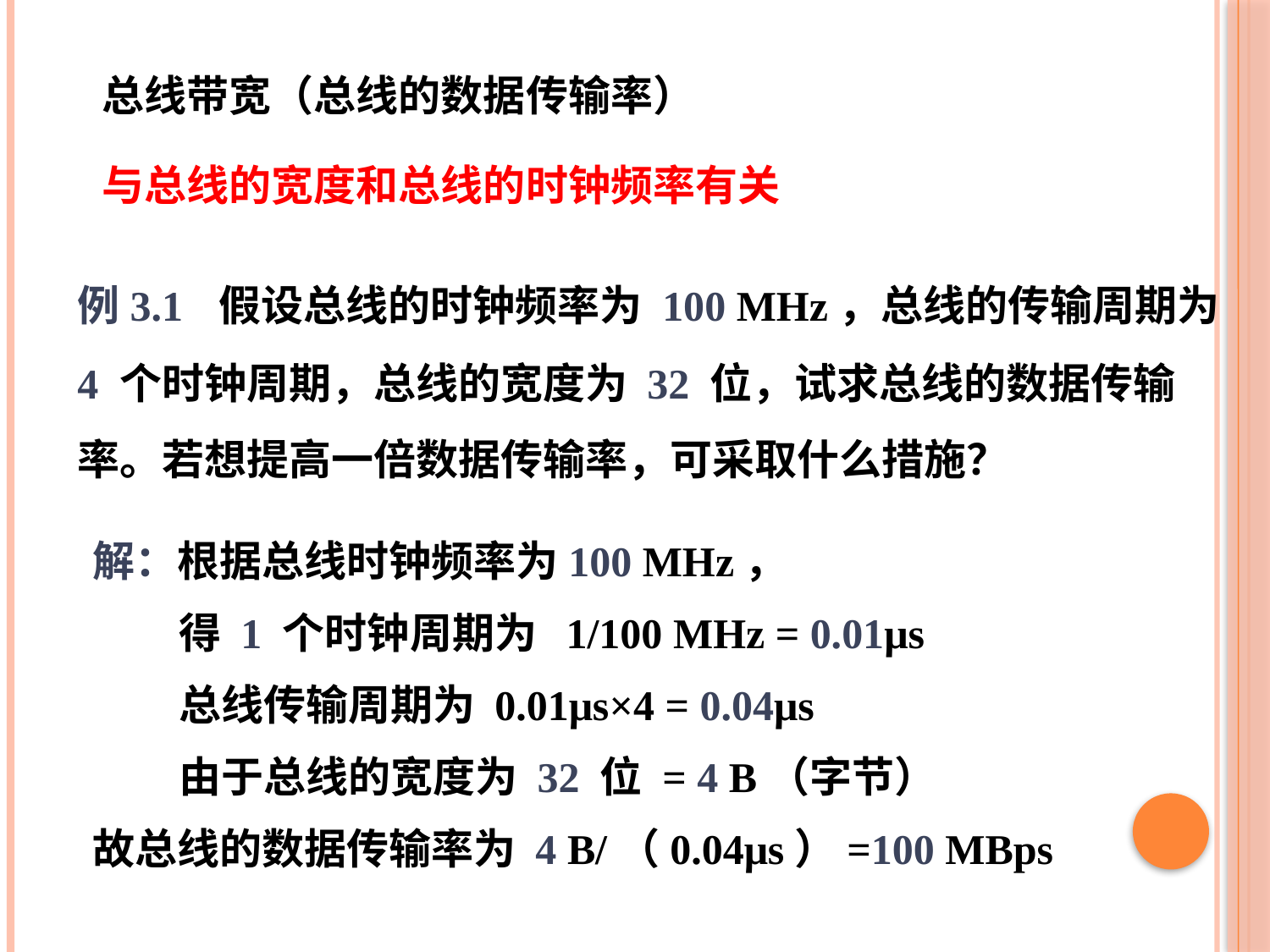

总线带宽（总线的数据传输率）
与总线的宽度和总线的时钟频率有关
例3.1  假设总线的时钟频率为 100 MHz，总线的传输周期为 4 个时钟周期，总线的宽度为 32 位，试求总线的数据传输率。若想提高一倍数据传输率，可采取什么措施？
解：根据总线时钟频率为100 MHz，
        得 1 个时钟周期为  1/100 MHz = 0.01μs
        总线传输周期为 0.01μs×4 = 0.04μs
        由于总线的宽度为 32 位 = 4 B（字节）
故总线的数据传输率为 4 B/（0.04μs）=100 MBps